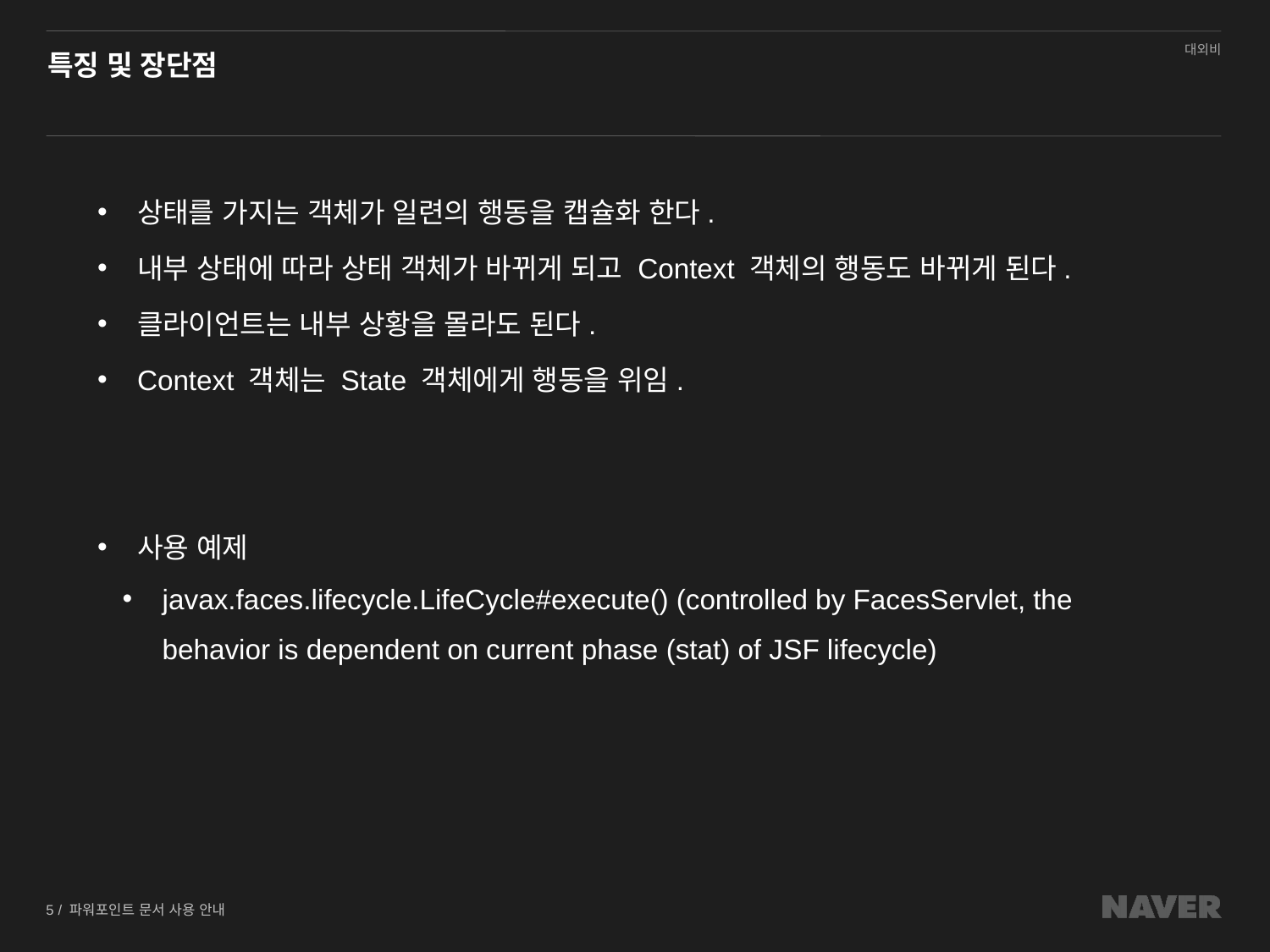

# 특징 및 장단점
상태를 가지는 객체가 일련의 행동을 캡슐화 한다.
내부 상태에 따라 상태 객체가 바뀌게 되고 Context 객체의 행동도 바뀌게 된다.
클라이언트는 내부 상황을 몰라도 된다.
Context 객체는 State 객체에게 행동을 위임.

사용 예제
javax.faces.lifecycle.LifeCycle#execute() (controlled by FacesServlet, the behavior is dependent on current phase (stat) of JSF lifecycle)